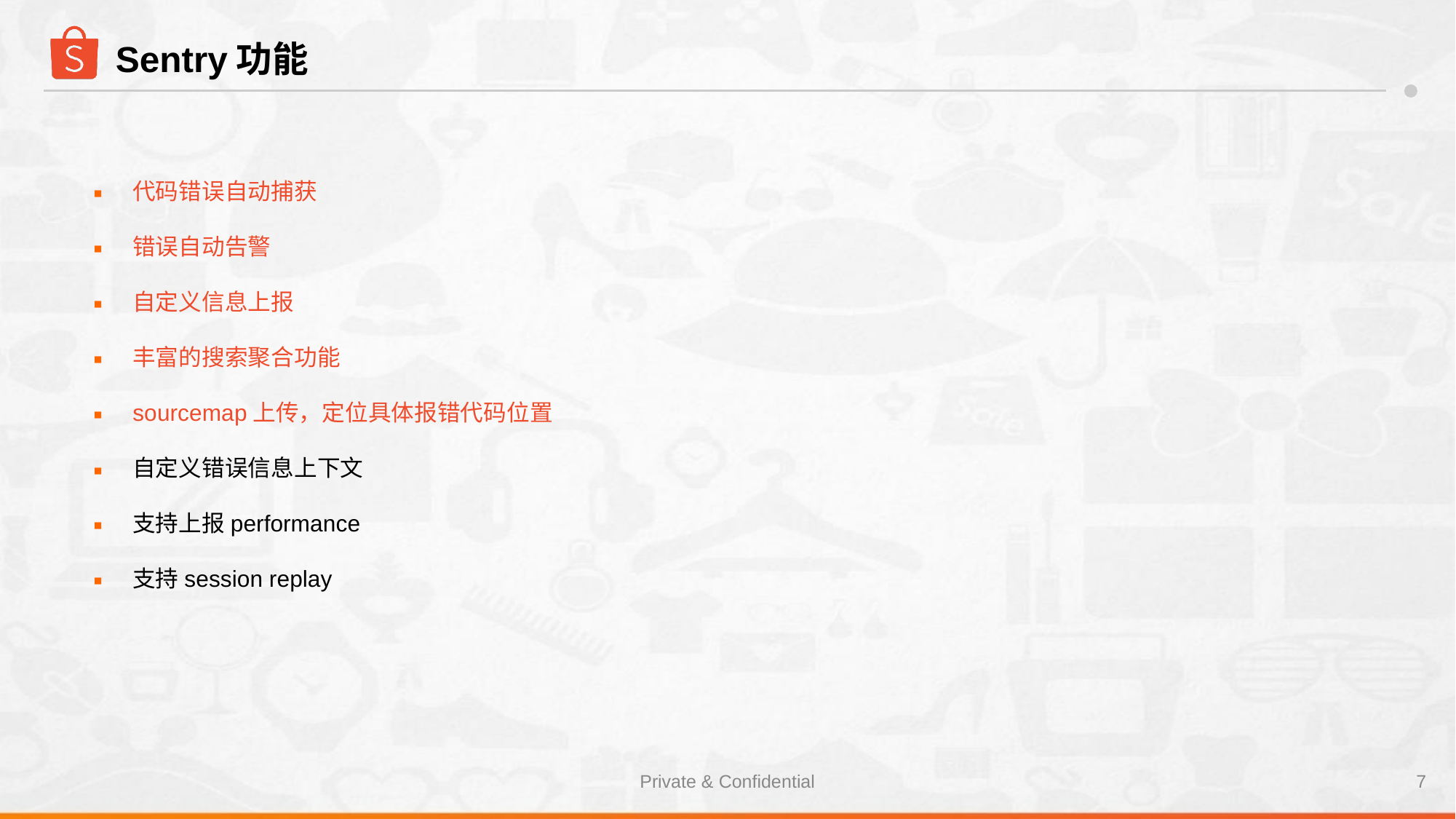

# Sentry功能
代码错误自动捕获

错误自动告警

自定义信息上报

丰富的搜索聚合功能

sourcemap上传，定位具体报错代码位置

自定义错误信息上下文

支持上报performance

支持session replay
Private & Confidential
7